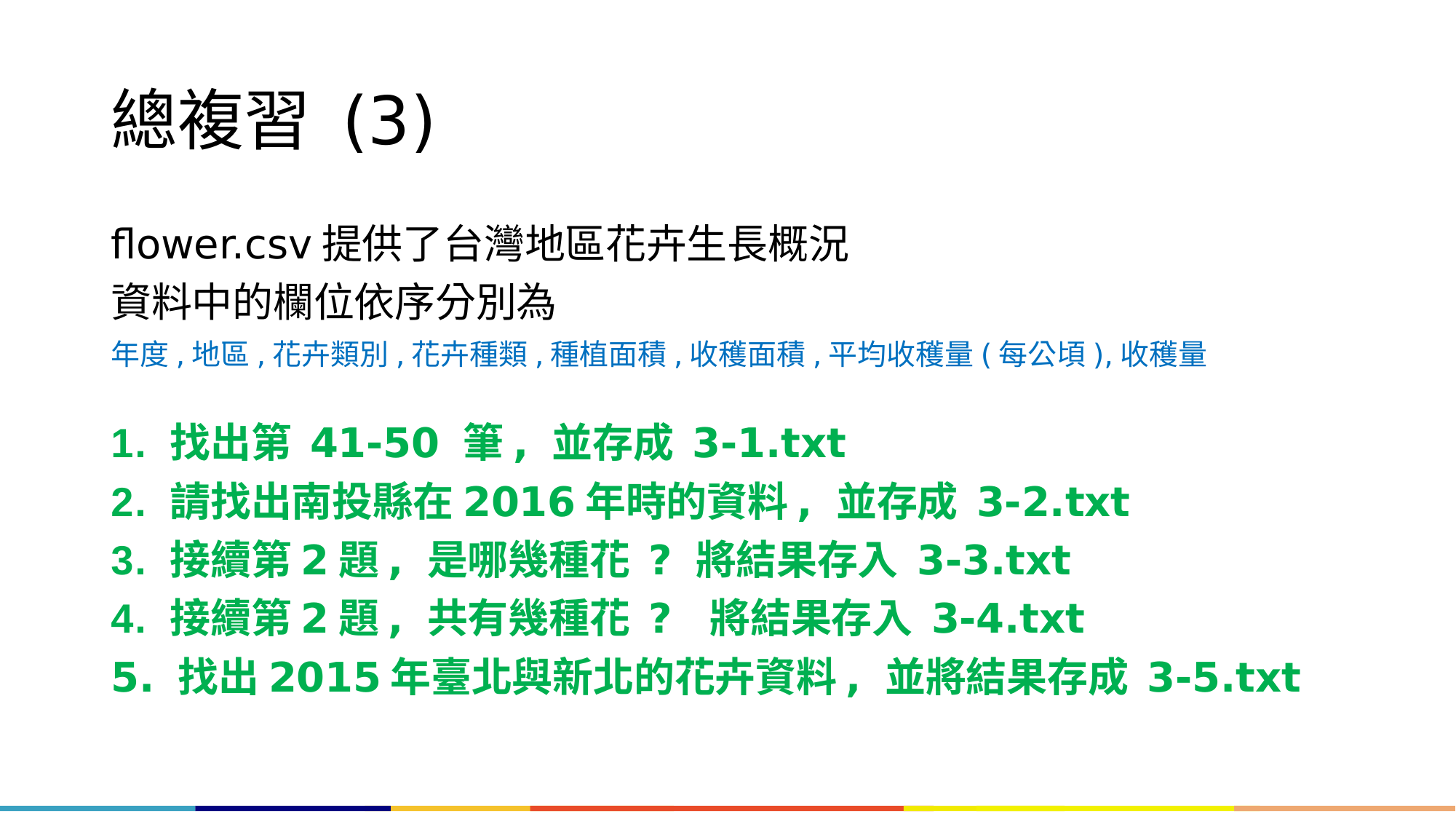

# 總複習 (3)
flower.csv提供了台灣地區花卉生長概況
資料中的欄位依序分別為
年度,地區,花卉類別,花卉種類,種植面積,收穫面積,平均收穫量(每公頃),收穫量

找出第 41-50 筆, 並存成 3-1.txt
請找出南投縣在2016年時的資料, 並存成 3-2.txt
接續第2題, 是哪幾種花 ? 將結果存入 3-3.txt
接續第2題, 共有幾種花 ?  將結果存入 3-4.txt
5. 找出2015年臺北與新北的花卉資料, 並將結果存成 3-5.txt